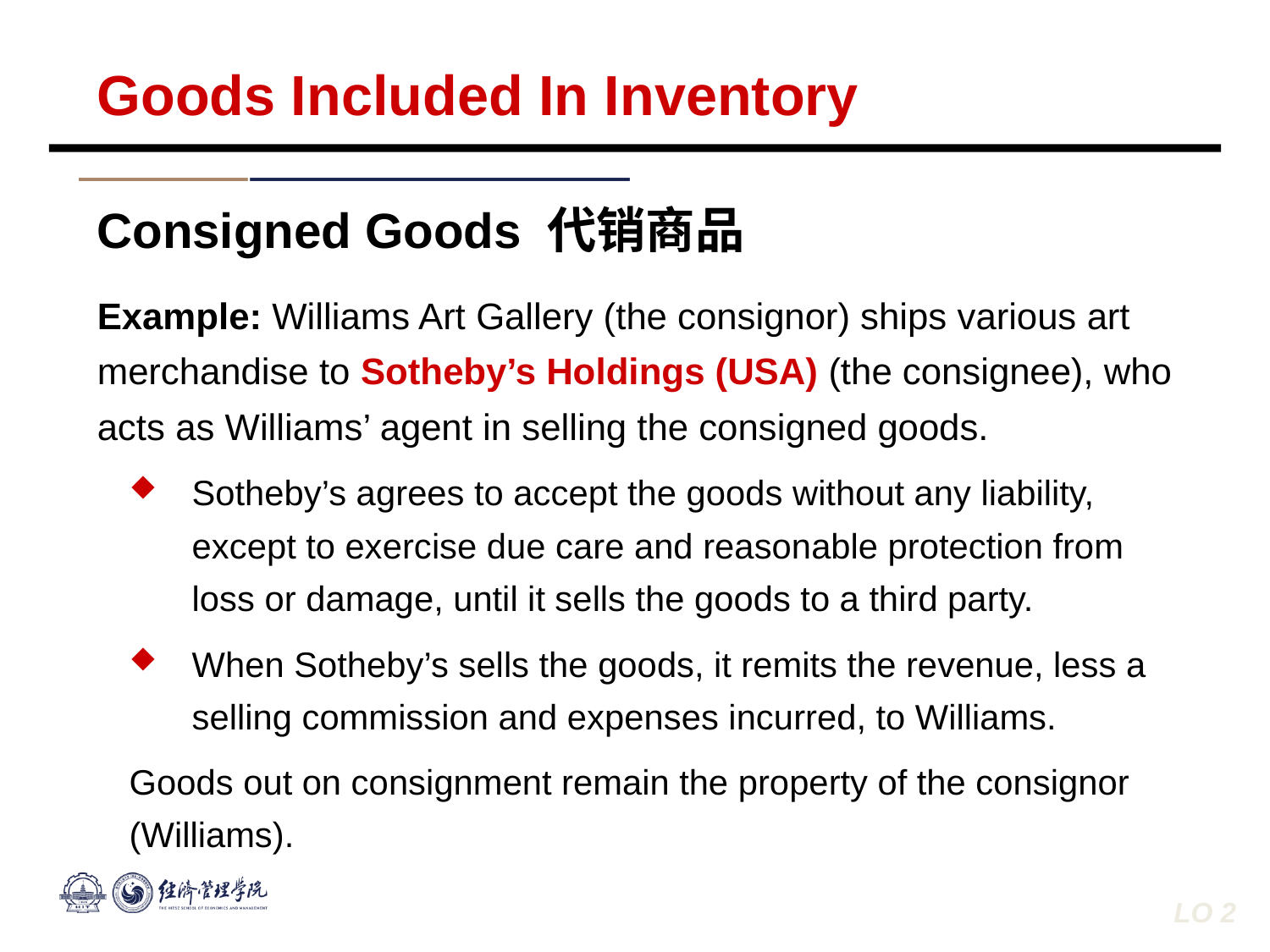

Goods Included In Inventory

Consigned Goods 代销商品
Example: Williams Art Gallery (the consignor) ships various art merchandise to Sotheby’s Holdings (USA) (the consignee), who acts as Williams’ agent in selling the consigned goods.
Sotheby’s agrees to accept the goods without any liability, except to exercise due care and reasonable protection from loss or damage, until it sells the goods to a third party.
When Sotheby’s sells the goods, it remits the revenue, less a selling commission and expenses incurred, to Williams.
Goods out on consignment remain the property of the consignor (Williams).
LO 2